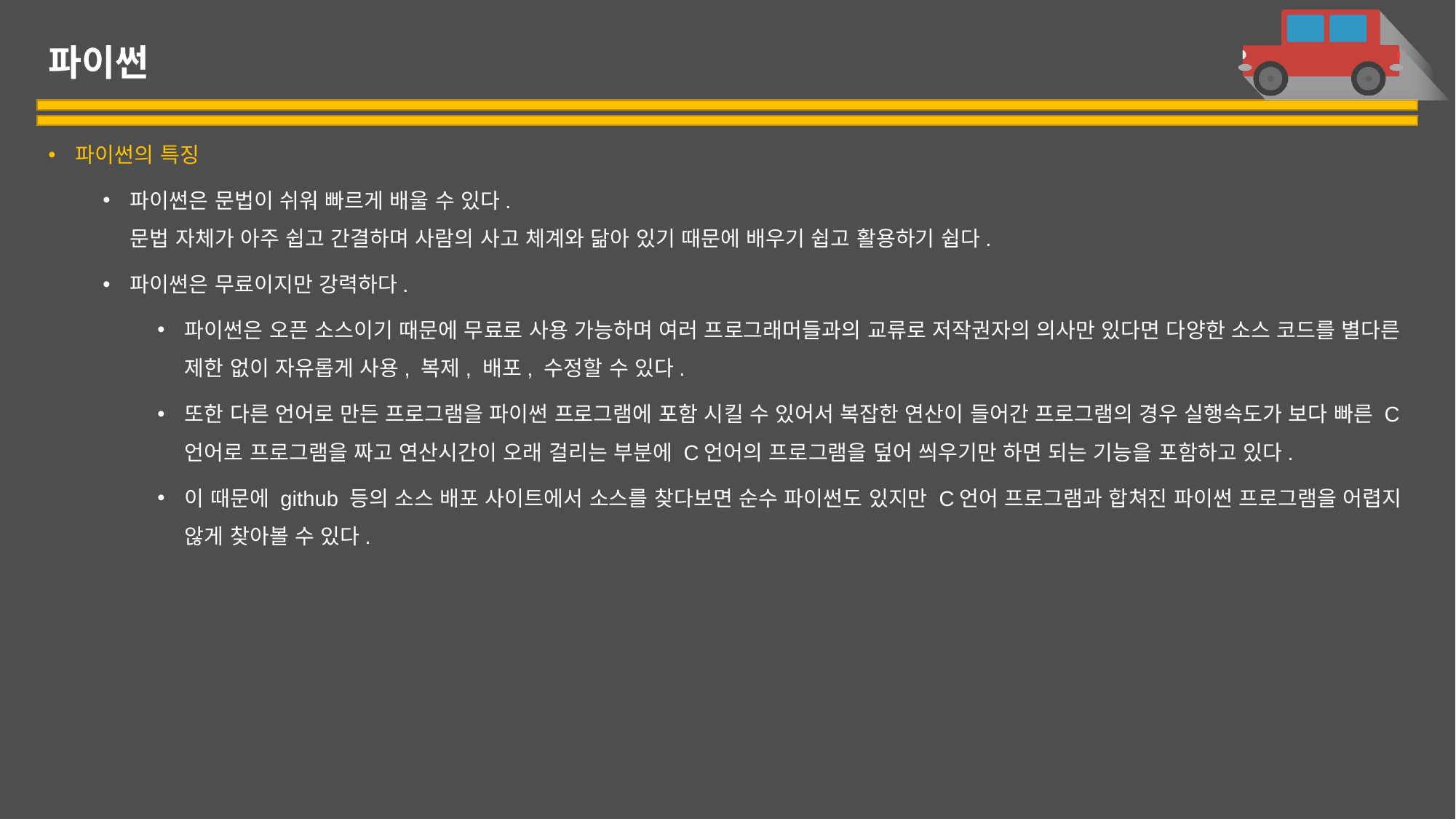

# 파이썬
파이썬의 특징
파이썬은 문법이 쉬워 빠르게 배울 수 있다.
문법 자체가 아주 쉽고 간결하며 사람의 사고 체계와 닮아 있기 때문에 배우기 쉽고 활용하기 쉽다.
파이썬은 무료이지만 강력하다.
파이썬은 오픈 소스이기 때문에 무료로 사용 가능하며 여러 프로그래머들과의 교류로 저작권자의 의사만 있다면 다양한 소스 코드를 별다른 제한 없이 자유롭게 사용, 복제, 배포, 수정할 수 있다.
또한 다른 언어로 만든 프로그램을 파이썬 프로그램에 포함 시킬 수 있어서 복잡한 연산이 들어간 프로그램의 경우 실행속도가 보다 빠른 C언어로 프로그램을 짜고 연산시간이 오래 걸리는 부분에 C언어의 프로그램을 덮어 씌우기만 하면 되는 기능을 포함하고 있다.
이 때문에 github 등의 소스 배포 사이트에서 소스를 찾다보면 순수 파이썬도 있지만 C언어 프로그램과 합쳐진 파이썬 프로그램을 어렵지 않게 찾아볼 수 있다.